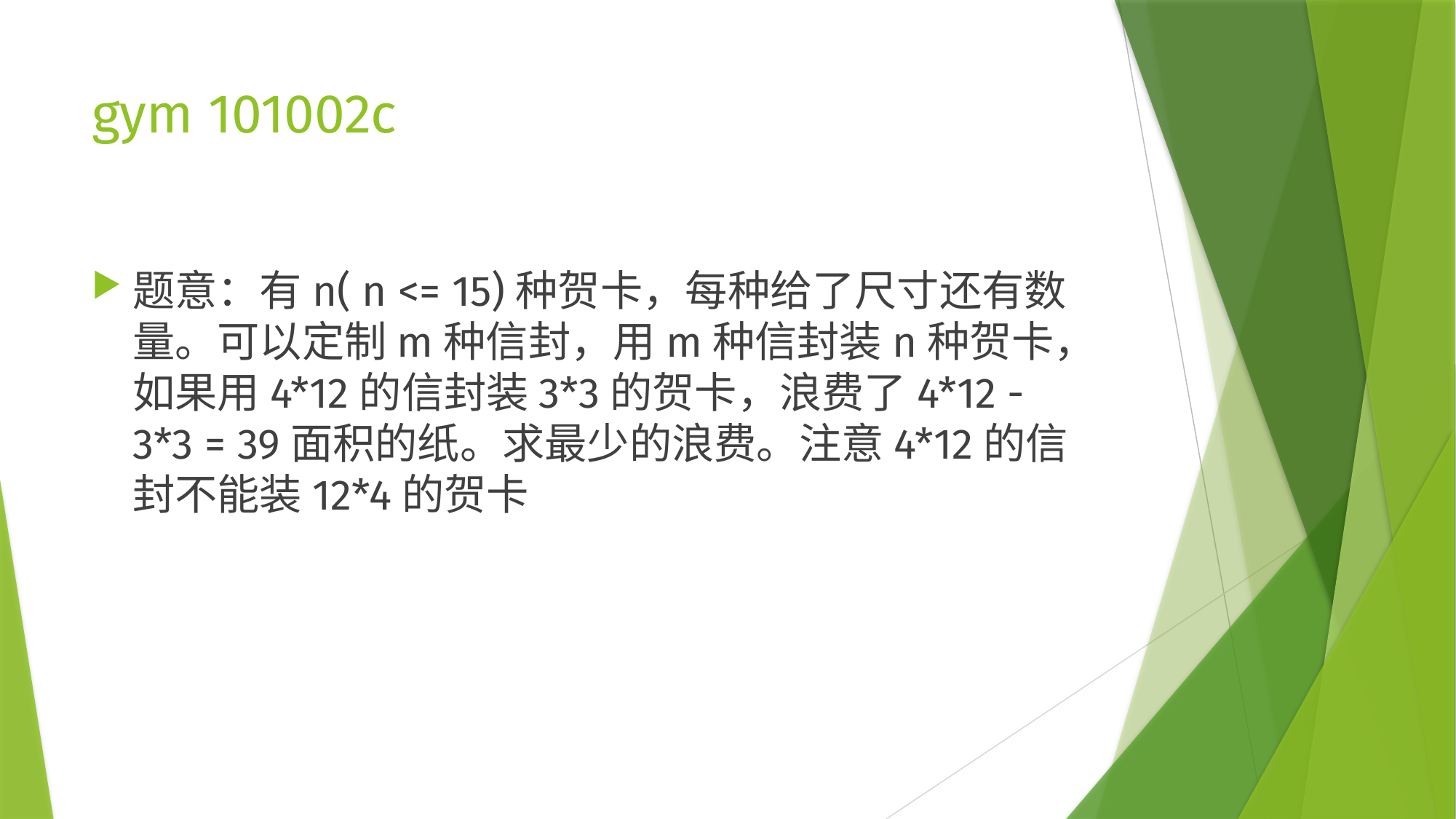

# gym 101002c
题意：有n( n <= 15)种贺卡，每种给了尺寸还有数量。可以定制m种信封，用m种信封装n种贺卡，如果用4*12的信封装3*3的贺卡，浪费了4*12 - 3*3 = 39面积的纸。求最少的浪费。注意4*12的信封不能装12*4的贺卡